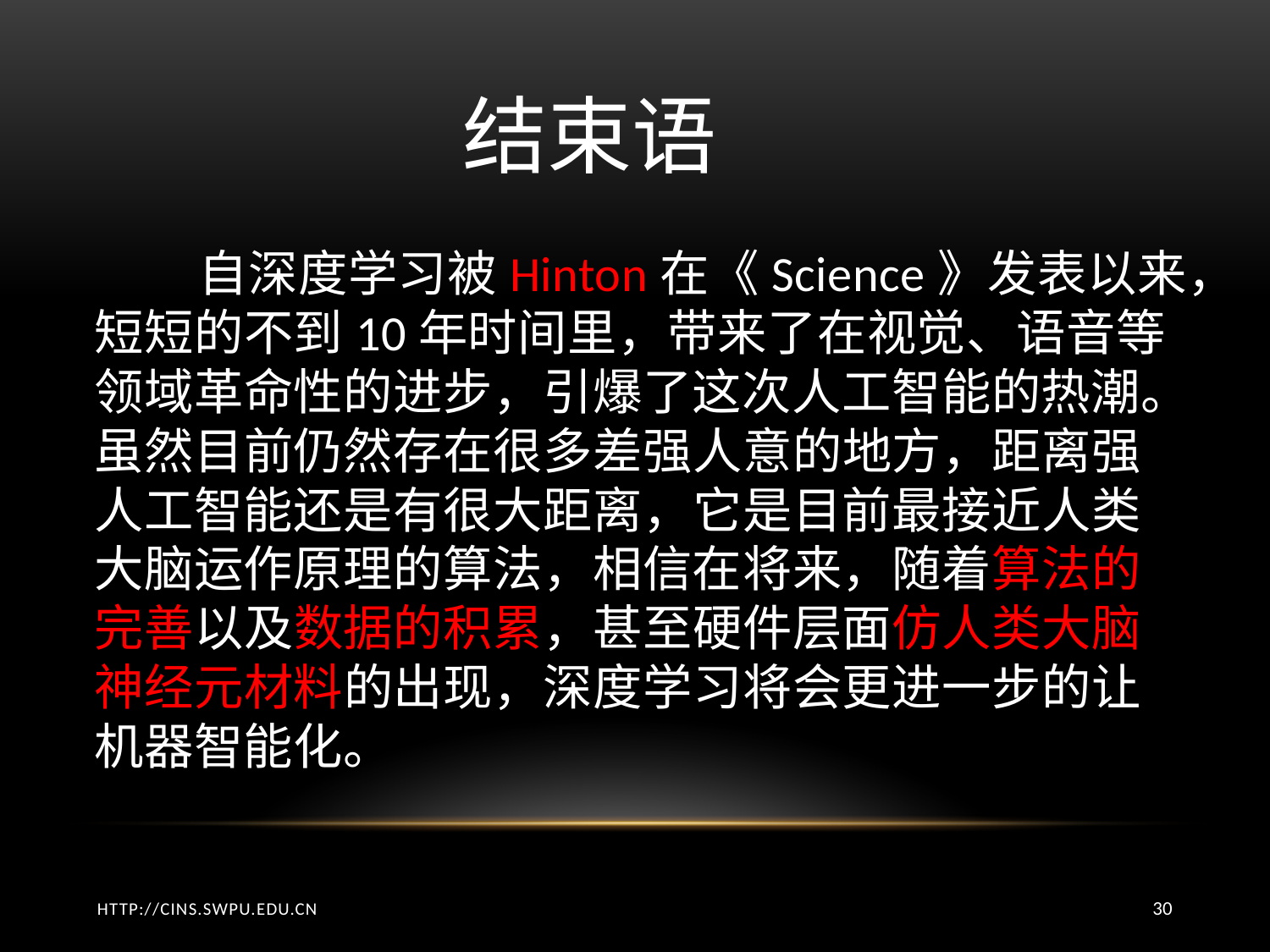

结束语
        自深度学习被Hinton在《Science》发表以来，短短的不到10年时间里，带来了在视觉、语音等领域革命性的进步，引爆了这次人工智能的热潮。虽然目前仍然存在很多差强人意的地方，距离强人工智能还是有很大距离，它是目前最接近人类大脑运作原理的算法，相信在将来，随着算法的完善以及数据的积累，甚至硬件层面仿人类大脑神经元材料的出现，深度学习将会更进一步的让机器智能化。
http://cins.swpu.edu.cn
30